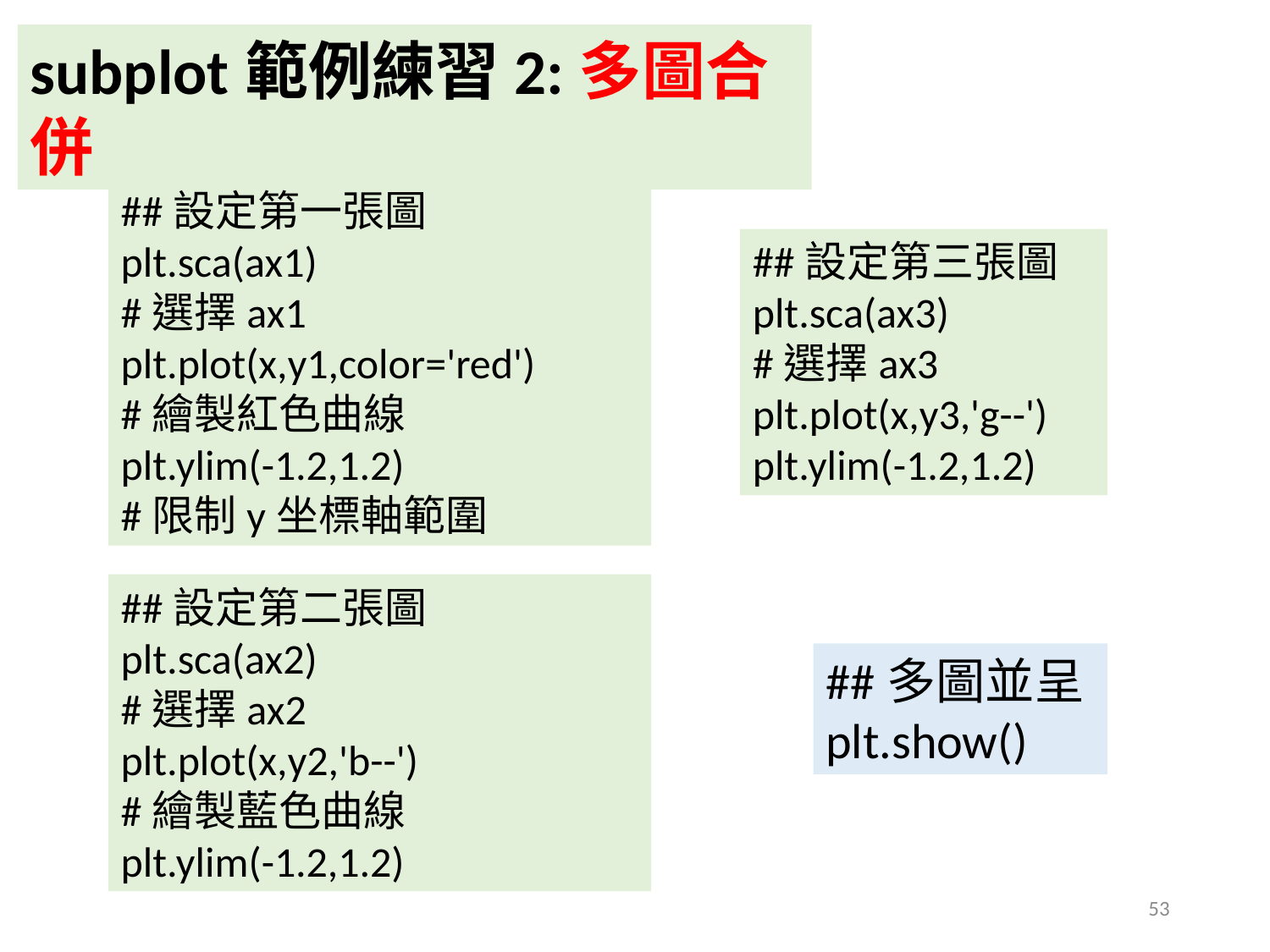

subplot範例練習2:多圖合併
##設定第一張圖
plt.sca(ax1)
#選擇ax1
plt.plot(x,y1,color='red')
#繪製紅色曲線
plt.ylim(-1.2,1.2)
#限制y坐標軸範圍
##設定第三張圖
plt.sca(ax3)
#選擇ax3
plt.plot(x,y3,'g--')
plt.ylim(-1.2,1.2)
##設定第二張圖
plt.sca(ax2)
#選擇ax2
plt.plot(x,y2,'b--')
#繪製藍色曲線
plt.ylim(-1.2,1.2)
##多圖並呈
plt.show()
53